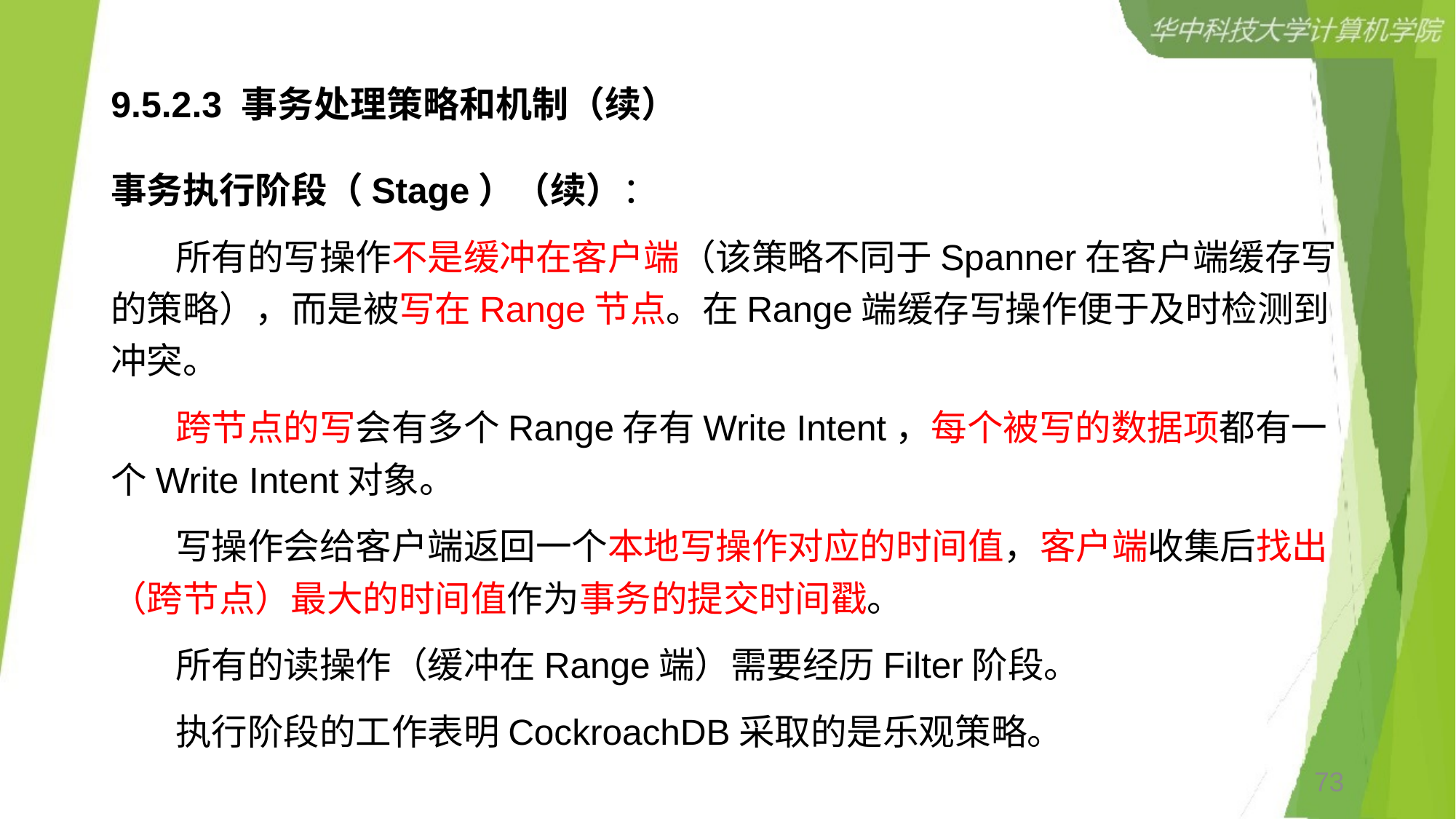

# 9.5.2.3 事务处理策略和机制（续）
事务执行阶段（Stage）（续）：
       所有的写操作不是缓冲在客户端（该策略不同于Spanner在客户端缓存写的策略），而是被写在Range节点。在Range端缓存写操作便于及时检测到冲突。
       跨节点的写会有多个Range存有Write Intent，每个被写的数据项都有一个Write Intent对象。
       写操作会给客户端返回一个本地写操作对应的时间值，客户端收集后找出（跨节点）最大的时间值作为事务的提交时间戳。
       所有的读操作（缓冲在Range端）需要经历Filter阶段。
       执行阶段的工作表明CockroachDB采取的是乐观策略。
73